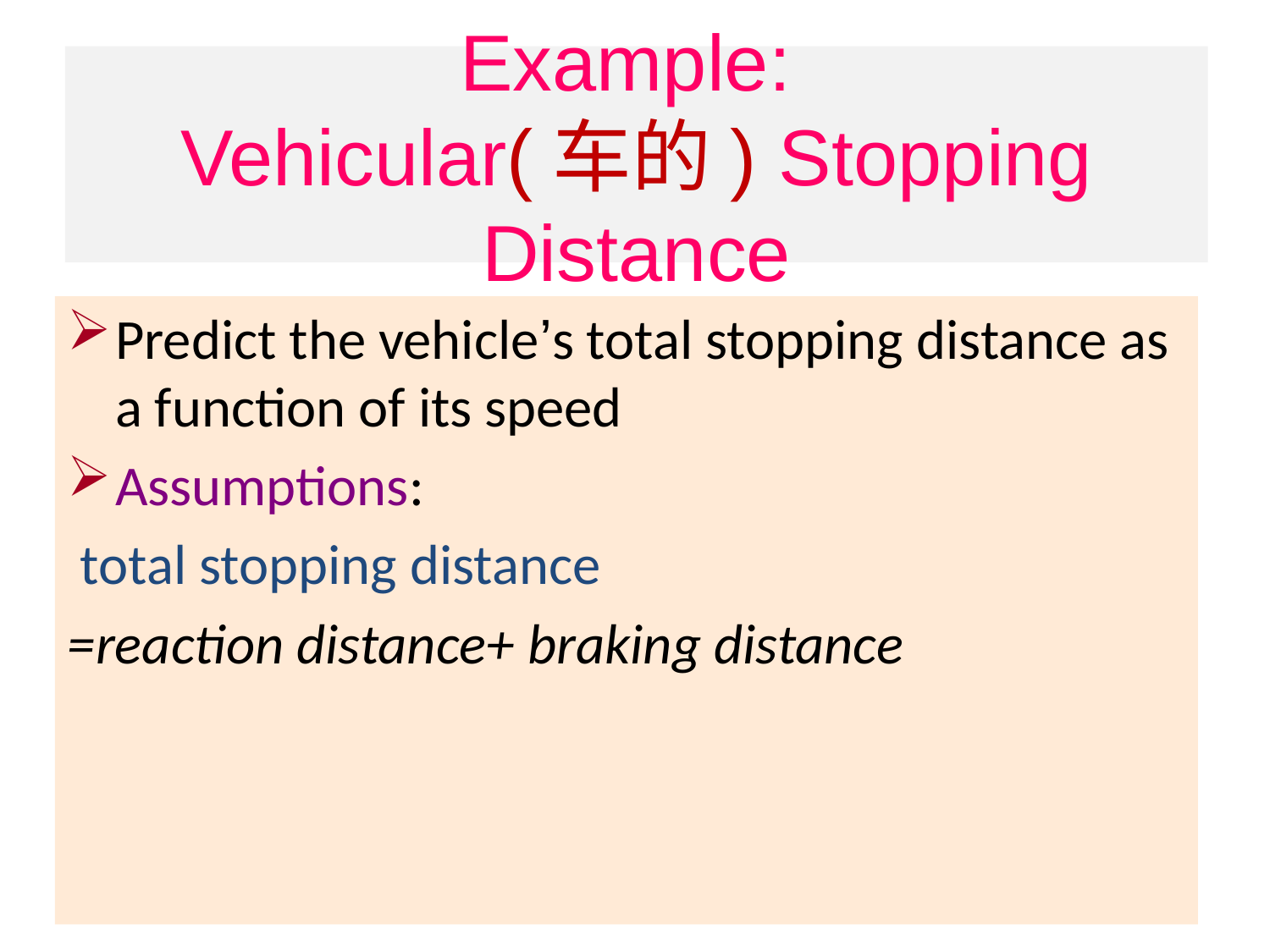

Example:
Vehicular(车的) Stopping Distance
Predict the vehicle’s total stopping distance as a function of its speed
Assumptions:
 total stopping distance
=reaction distance+ braking distance